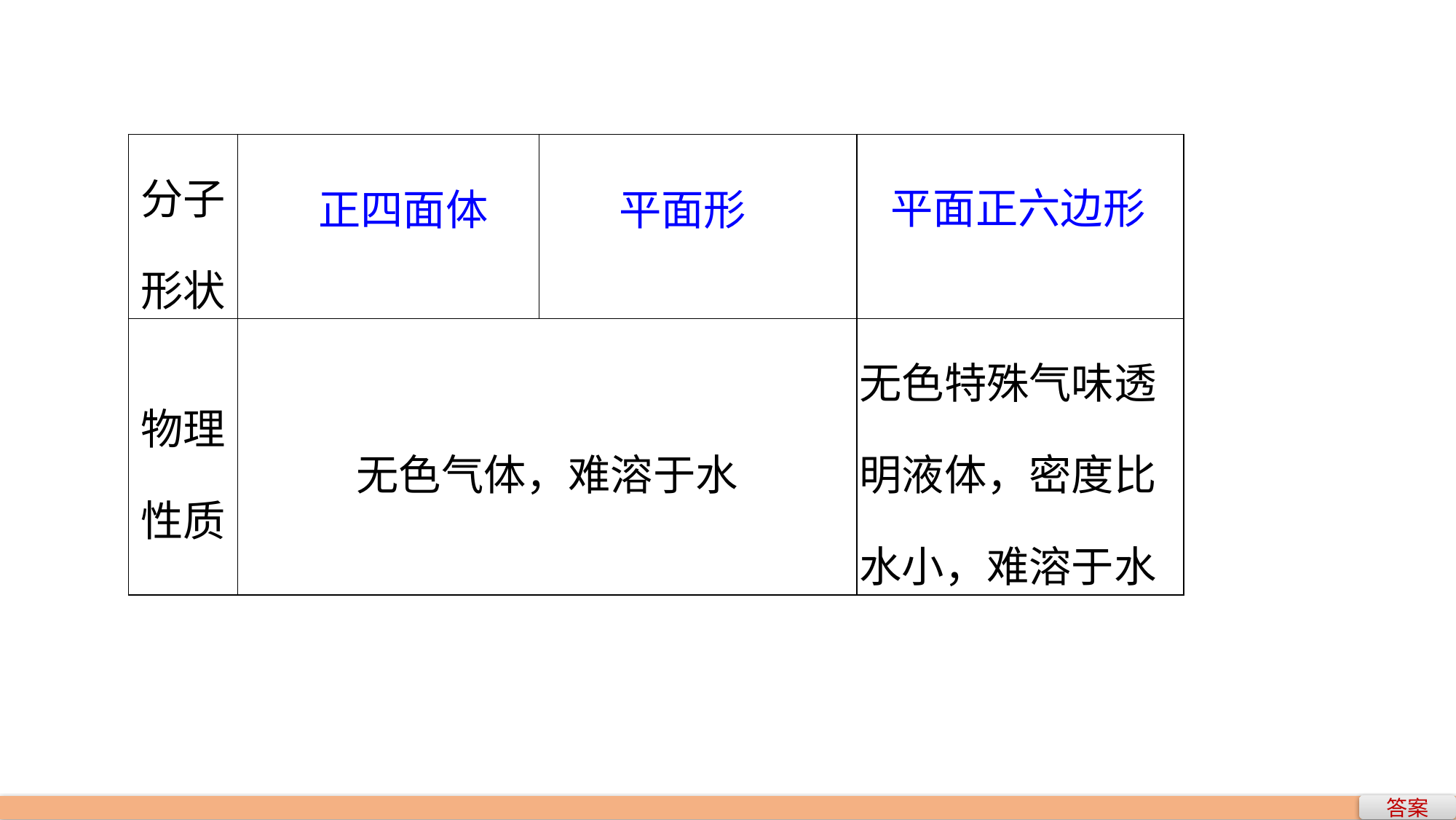

| 分子 形状 |  |  |  |
| --- | --- | --- | --- |
| 物理 性质 | 无色气体，难溶于水 |  | 无色特殊气味透明液体，密度比水小，难溶于水 |
平面正六边形
正四面体
平面形
答案